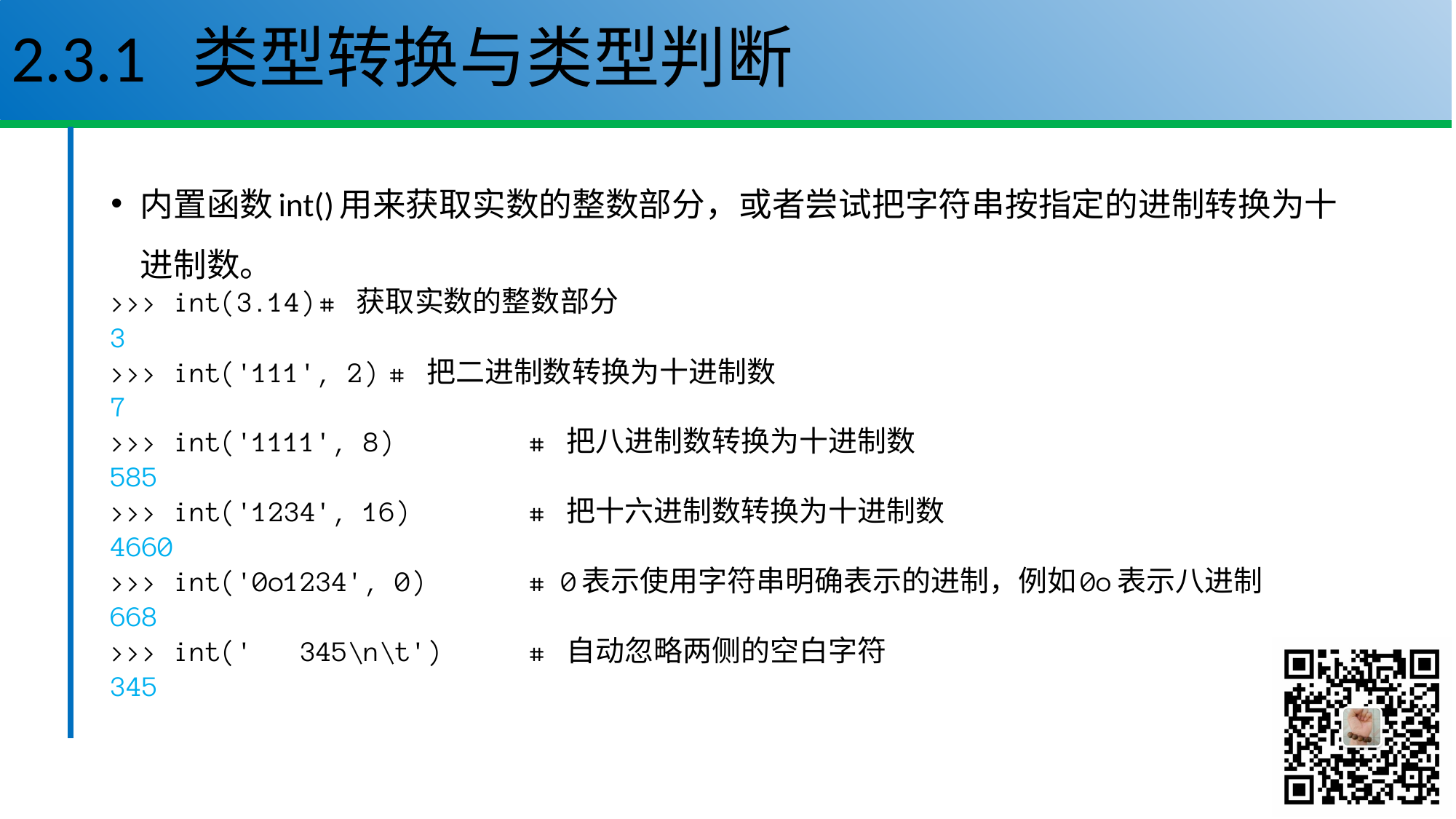

# 2.3.1  类型转换与类型判断
内置函数int()用来获取实数的整数部分，或者尝试把字符串按指定的进制转换为十进制数。
>>> int(3.14)			# 获取实数的整数部分
3
>>> int('111', 2)		# 把二进制数转换为十进制数
7
>>> int('1111', 8)		# 把八进制数转换为十进制数
585
>>> int('1234', 16)		# 把十六进制数转换为十进制数
4660
>>> int('0o1234', 0)		# 0表示使用字符串明确表示的进制，例如0o表示八进制
668
>>> int('   345\n\t')		# 自动忽略两侧的空白字符
345
48